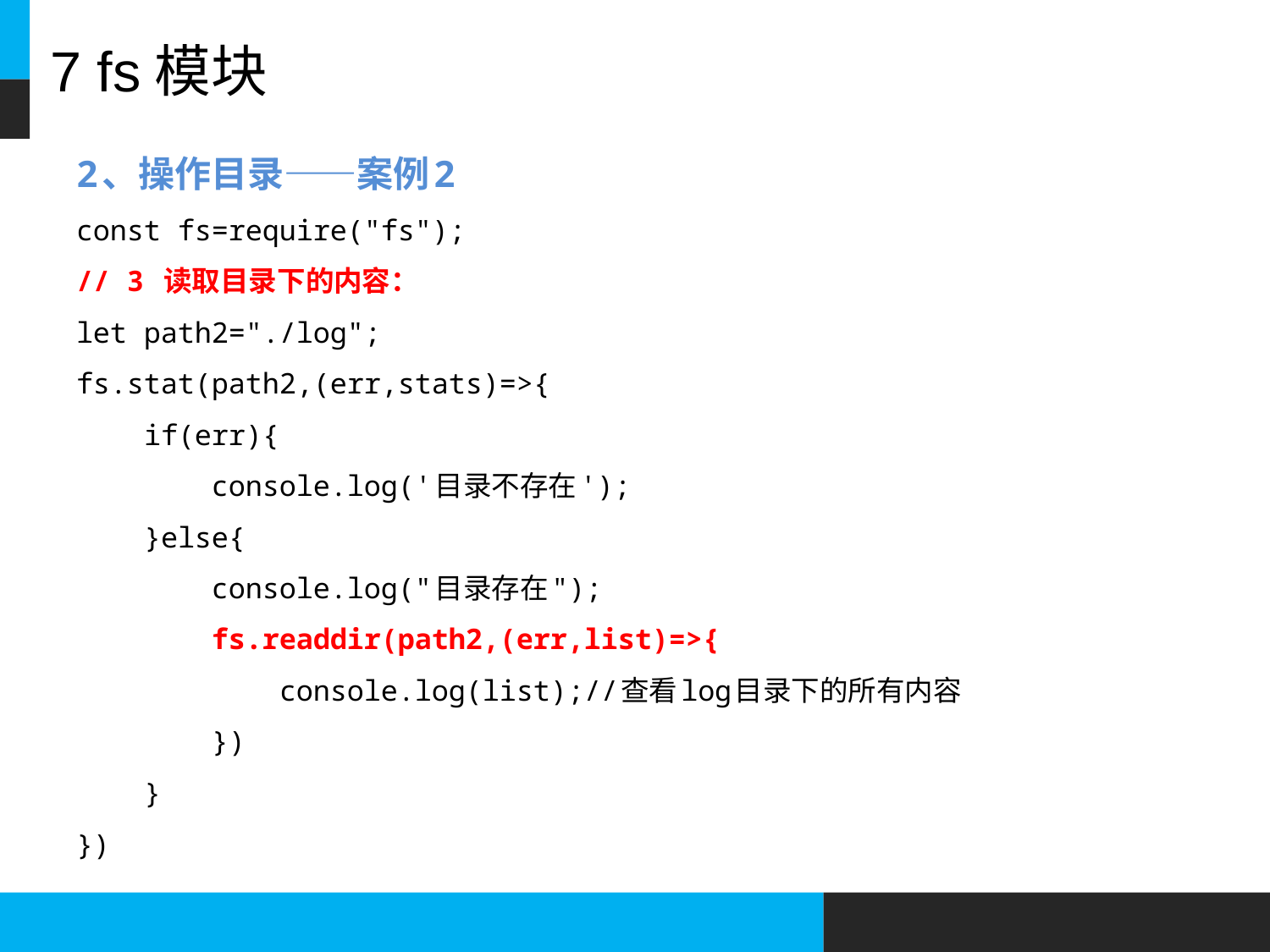

# 7 fs模块
2、操作目录——案例2
const fs=require("fs");
// 3 读取目录下的内容：
let path2="./log";
fs.stat(path2,(err,stats)=>{
    if(err){
        console.log('目录不存在');
    }else{
        console.log("目录存在");
        fs.readdir(path2,(err,list)=>{
            console.log(list);//查看log目录下的所有内容
        })
    }
})